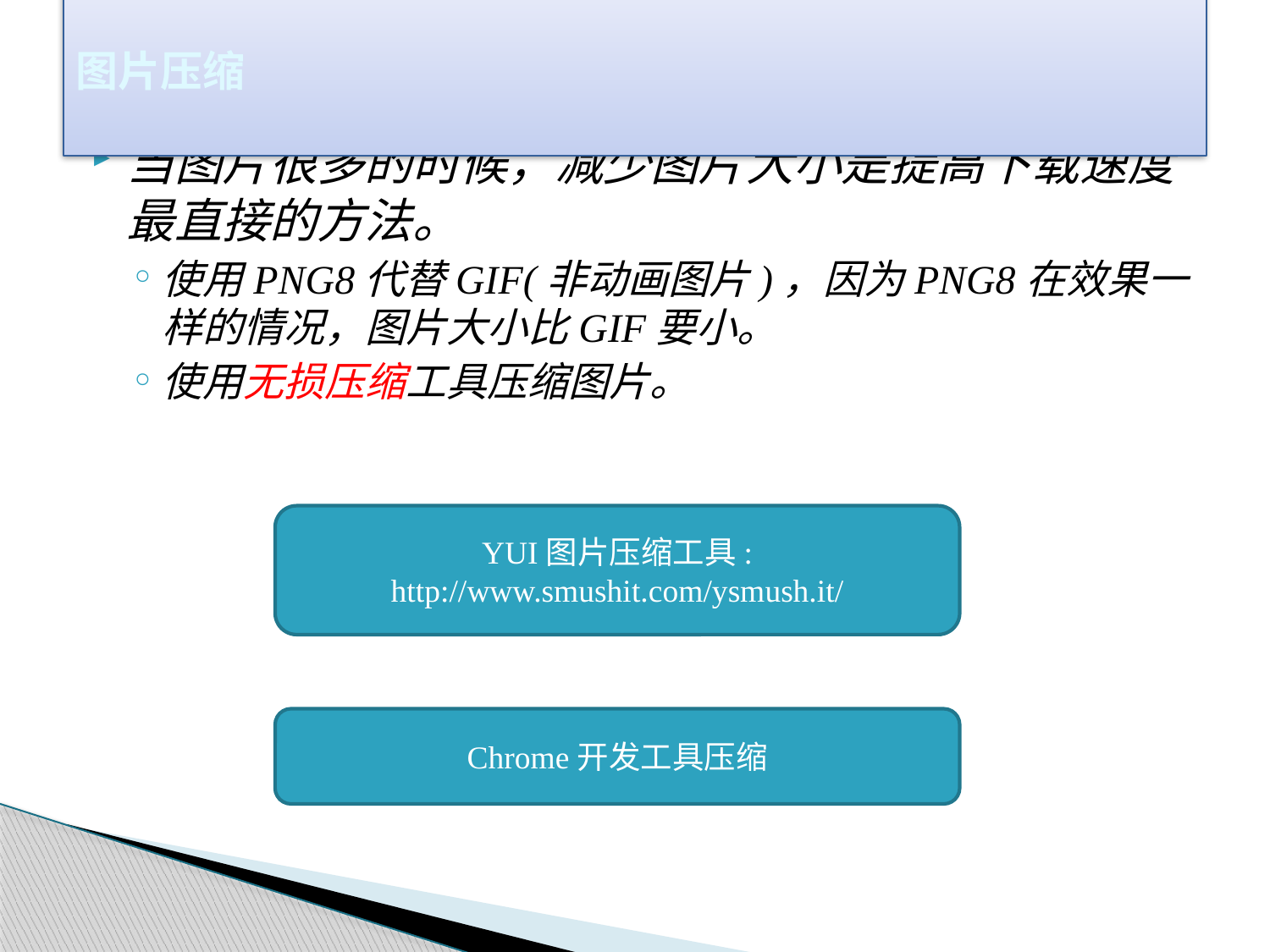

# 图片压缩
当图片很多的时候，减少图片大小是提高下载速度最直接的方法。
使用PNG8代替GIF(非动画图片)，因为PNG8在效果一样的情况，图片大小比GIF要小。
使用无损压缩工具压缩图片。
YUI图片压缩工具: http://www.smushit.com/ysmush.it/
Chrome开发工具压缩